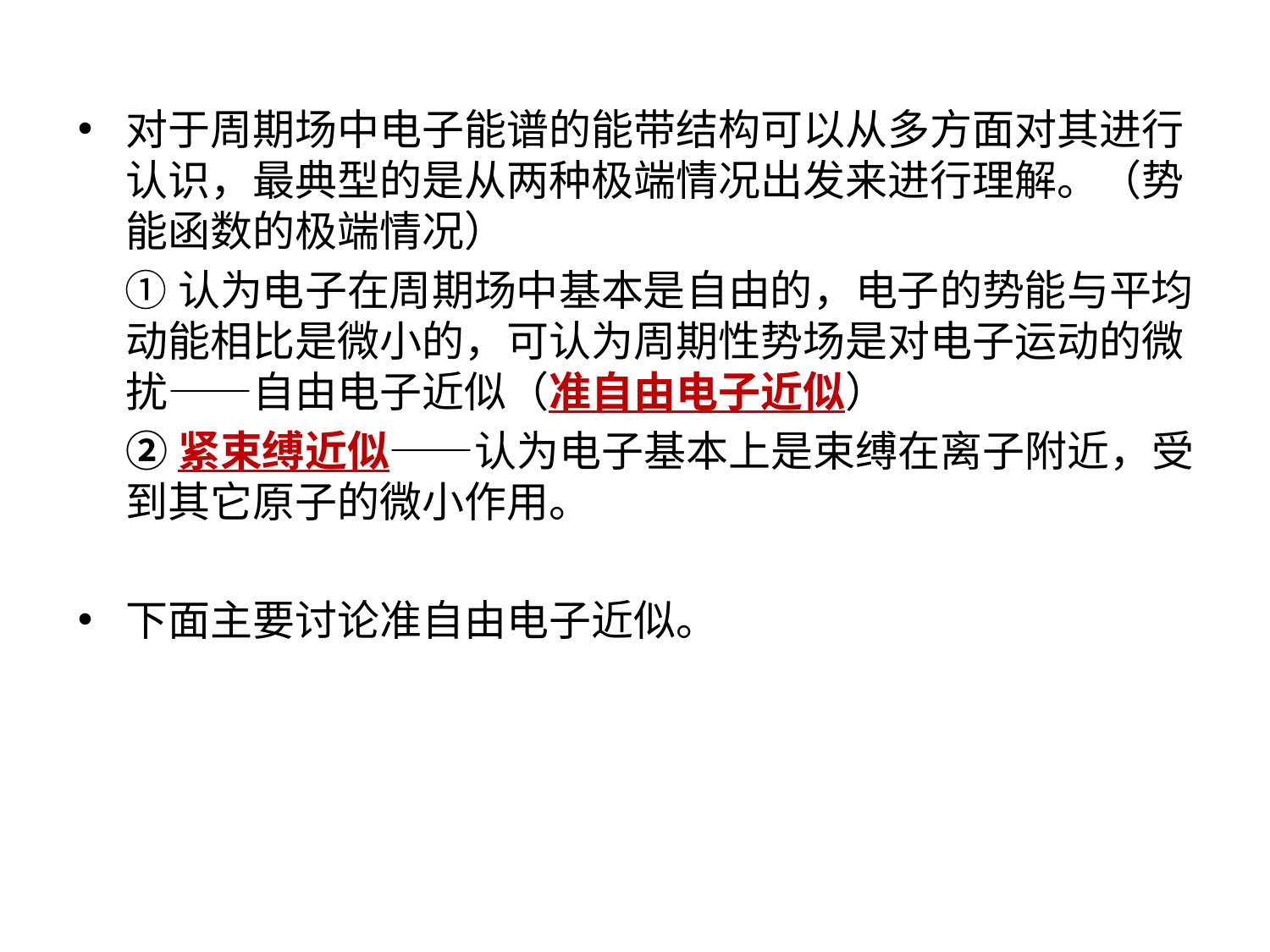

对于周期场中电子能谱的能带结构可以从多方面对其进行认识，最典型的是从两种极端情况出发来进行理解。（势能函数的极端情况）
     ①认为电子在周期场中基本是自由的，电子的势能与平均动能相比是微小的，可认为周期性势场是对电子运动的微扰——自由电子近似（准自由电子近似）
     ②紧束缚近似——认为电子基本上是束缚在离子附近，受到其它原子的微小作用。

下面主要讨论准自由电子近似。